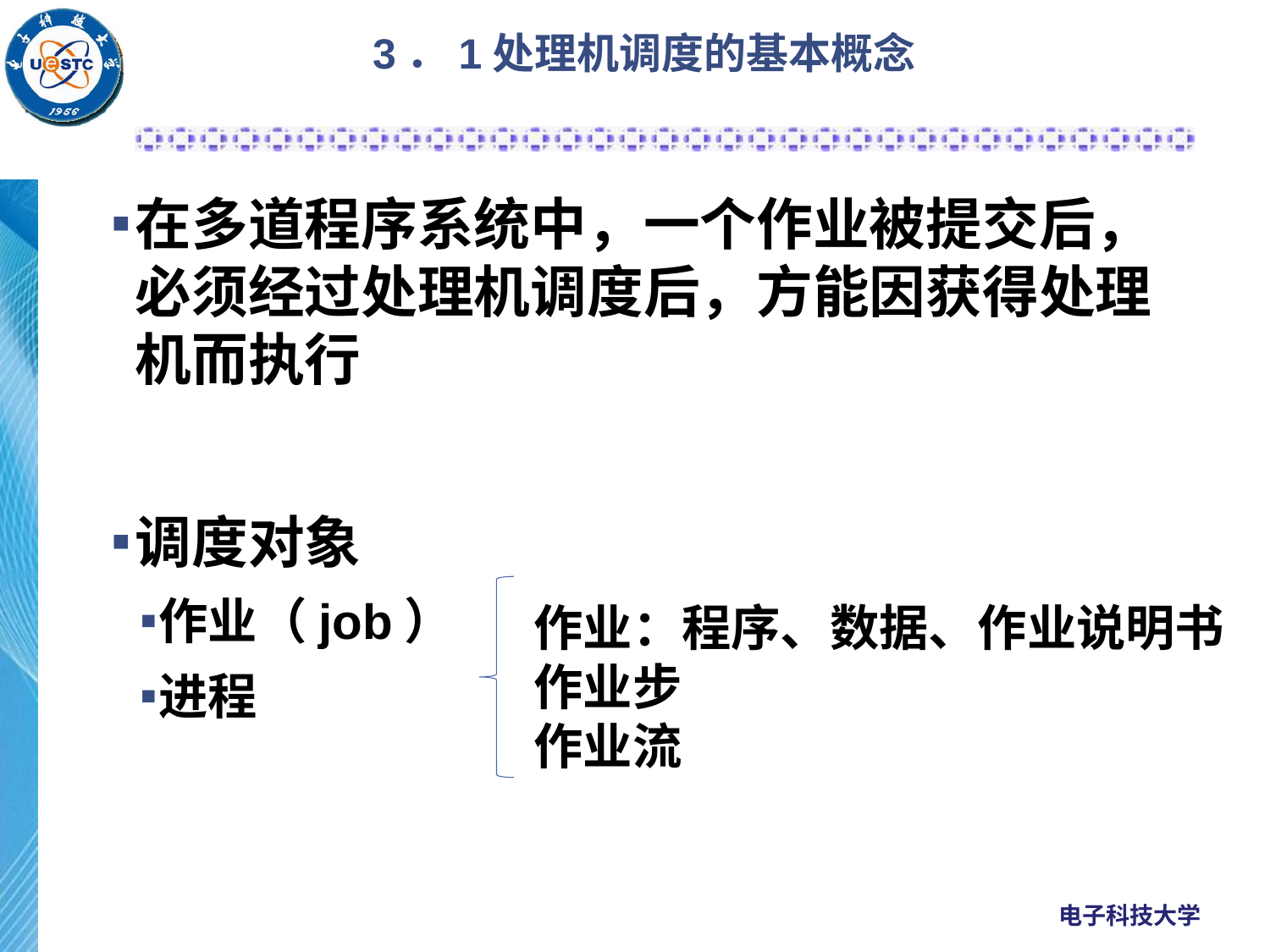

# 3．1处理机调度的基本概念
在多道程序系统中，一个作业被提交后，必须经过处理机调度后，方能因获得处理机而执行

调度对象
作业（job）
进程

作业：程序、数据、作业说明书
作业步
作业流